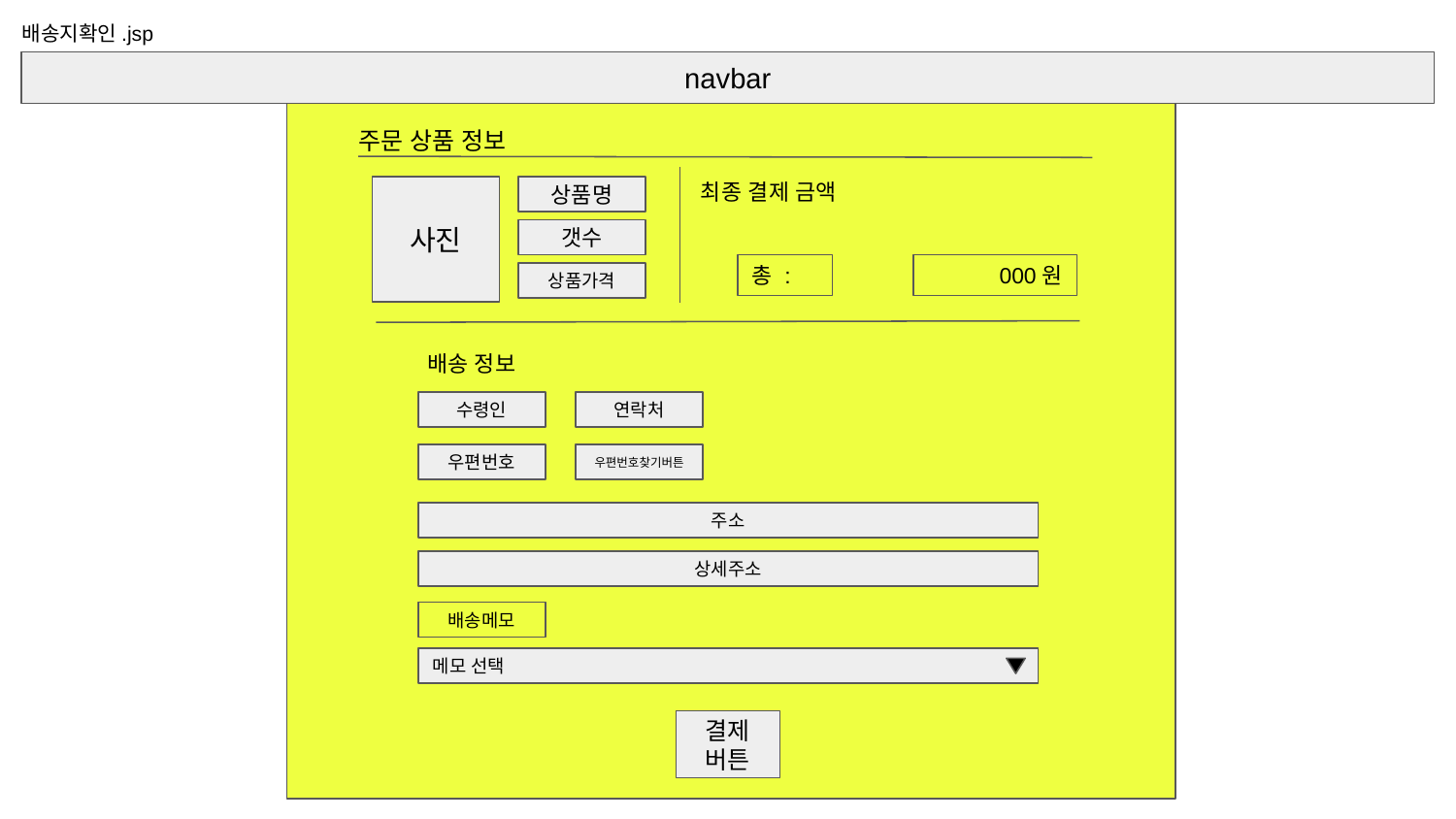

# 배송지확인.jsp
navbar

주문 상품 정보
최종 결제 금액
상품명
사진
갯수
총 :
000원
상품가격
배송 정보
수령인
연락처
우편번호
우편번호찾기버튼
주소
상세주소
배송메모
메모 선택

결제
버튼